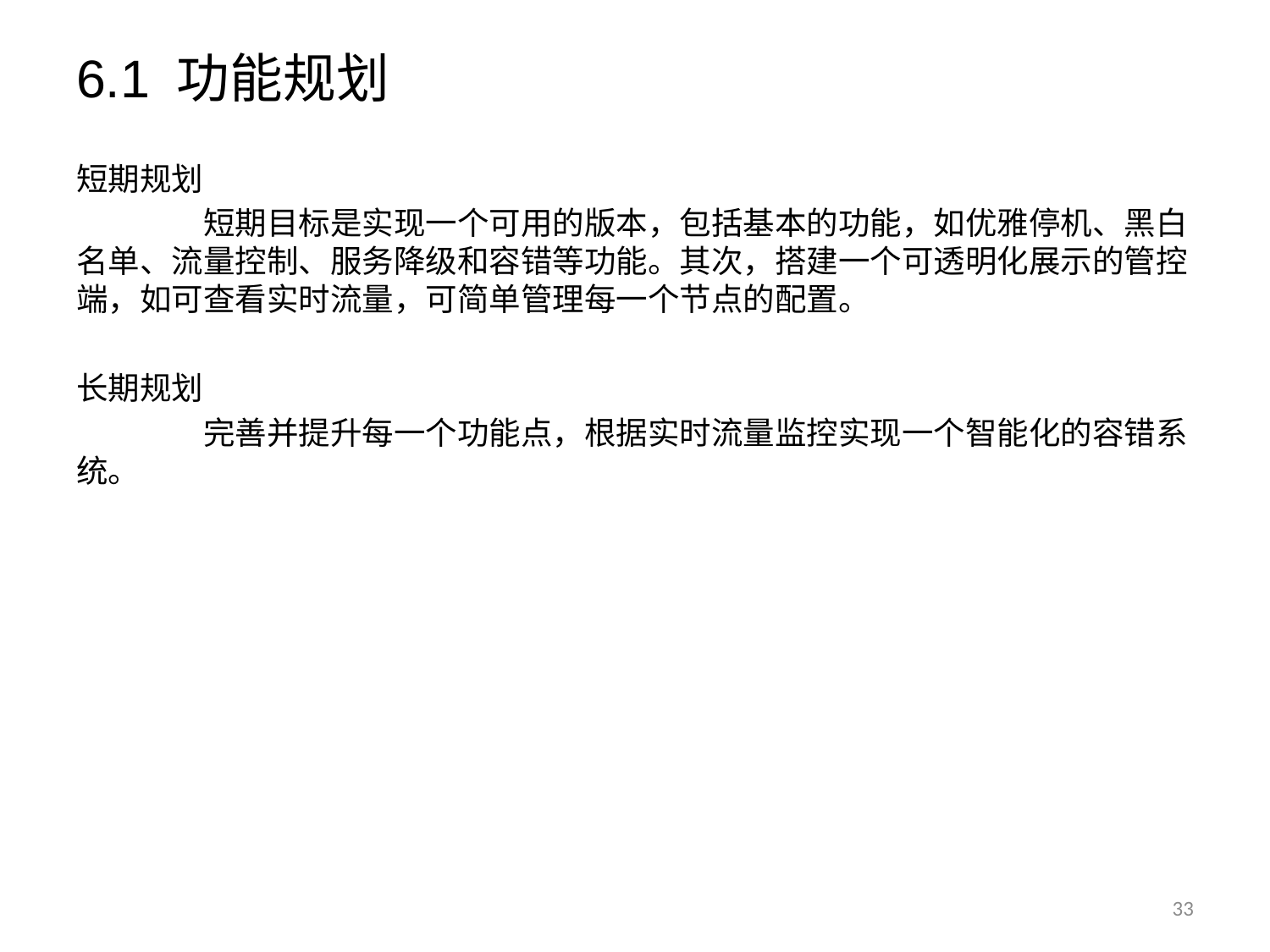

# 6.1 功能规划
短期规划
	短期目标是实现一个可用的版本，包括基本的功能，如优雅停机、黑白名单、流量控制、服务降级和容错等功能。其次，搭建一个可透明化展示的管控端，如可查看实时流量，可简单管理每一个节点的配置。

长期规划
	完善并提升每一个功能点，根据实时流量监控实现一个智能化的容错系统。
33